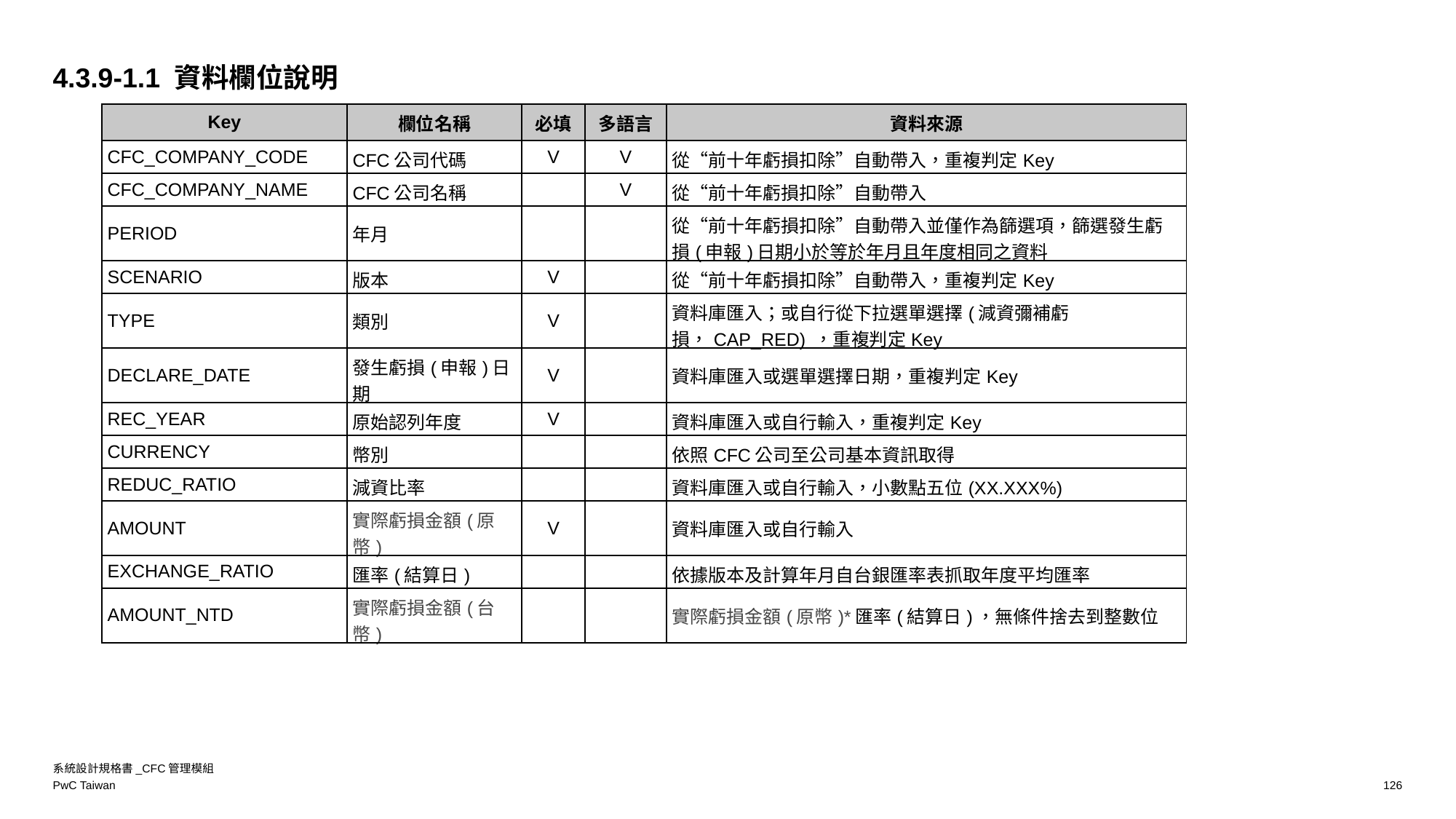

4.3.9-1.1 資料欄位說明
| Key | 欄位名稱 | 必填 | 多語言 | 資料來源 |
| --- | --- | --- | --- | --- |
| CFC\_COMPANY\_CODE | CFC公司代碼 | V | V | 從“前十年虧損扣除”自動帶入，重複判定Key |
| CFC\_COMPANY\_NAME | CFC公司名稱 |  | V | 從“前十年虧損扣除”自動帶入 |
| PERIOD | 年月 |  |  | 從“前十年虧損扣除”自動帶入並僅作為篩選項，篩選發生虧損(申報)日期小於等於年月且年度相同之資料 |
| SCENARIO | 版本 | V |  | 從“前十年虧損扣除”自動帶入，重複判定Key |
| TYPE | 類別 | V |  | 資料庫匯入；或自行從下拉選單選擇(減資彌補虧損，CAP\_RED) ，重複判定Key |
| DECLARE\_DATE | 發生虧損(申報)日期 | V |  | 資料庫匯入或選單選擇日期，重複判定Key |
| REC\_YEAR | 原始認列年度 | V |  | 資料庫匯入或自行輸入，重複判定Key |
| CURRENCY | 幣別 |  |  | 依照CFC公司至公司基本資訊取得 |
| REDUC\_RATIO | 減資比率 |  |  | 資料庫匯入或自行輸入，小數點五位(XX.XXX%) |
| AMOUNT | 實際虧損金額(原幣) | V |  | 資料庫匯入或自行輸入 |
| EXCHANGE\_RATIO | 匯率(結算日) |  |  | 依據版本及計算年月自台銀匯率表抓取年度平均匯率 |
| AMOUNT\_NTD | 實際虧損金額(台幣) |  |  | 實際虧損金額(原幣)\*匯率(結算日)，無條件捨去到整數位 |
系統設計規格書_CFC管理模組
126